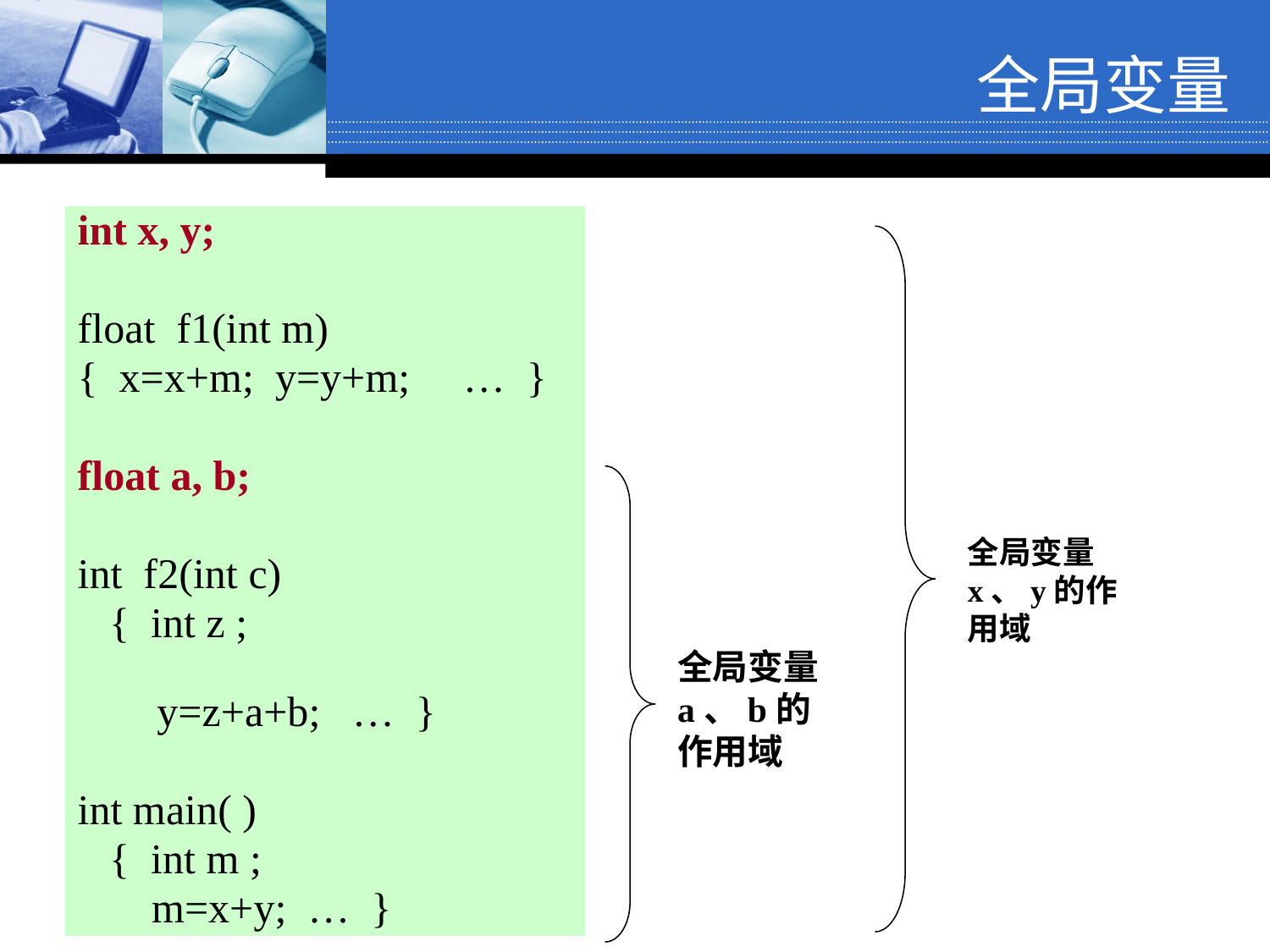

全局变量
int x, y;

float  f1(int m)
{  x=x+m;  y=y+m;     …  }

float a, b;

int  f2(int c)
   {  int z ;
	   y=z+a+b;   …  }

int main( )
   {  int m ;
       m=x+y;  …  }

全局变量x、y的作用域
全局变量a、b的作用域